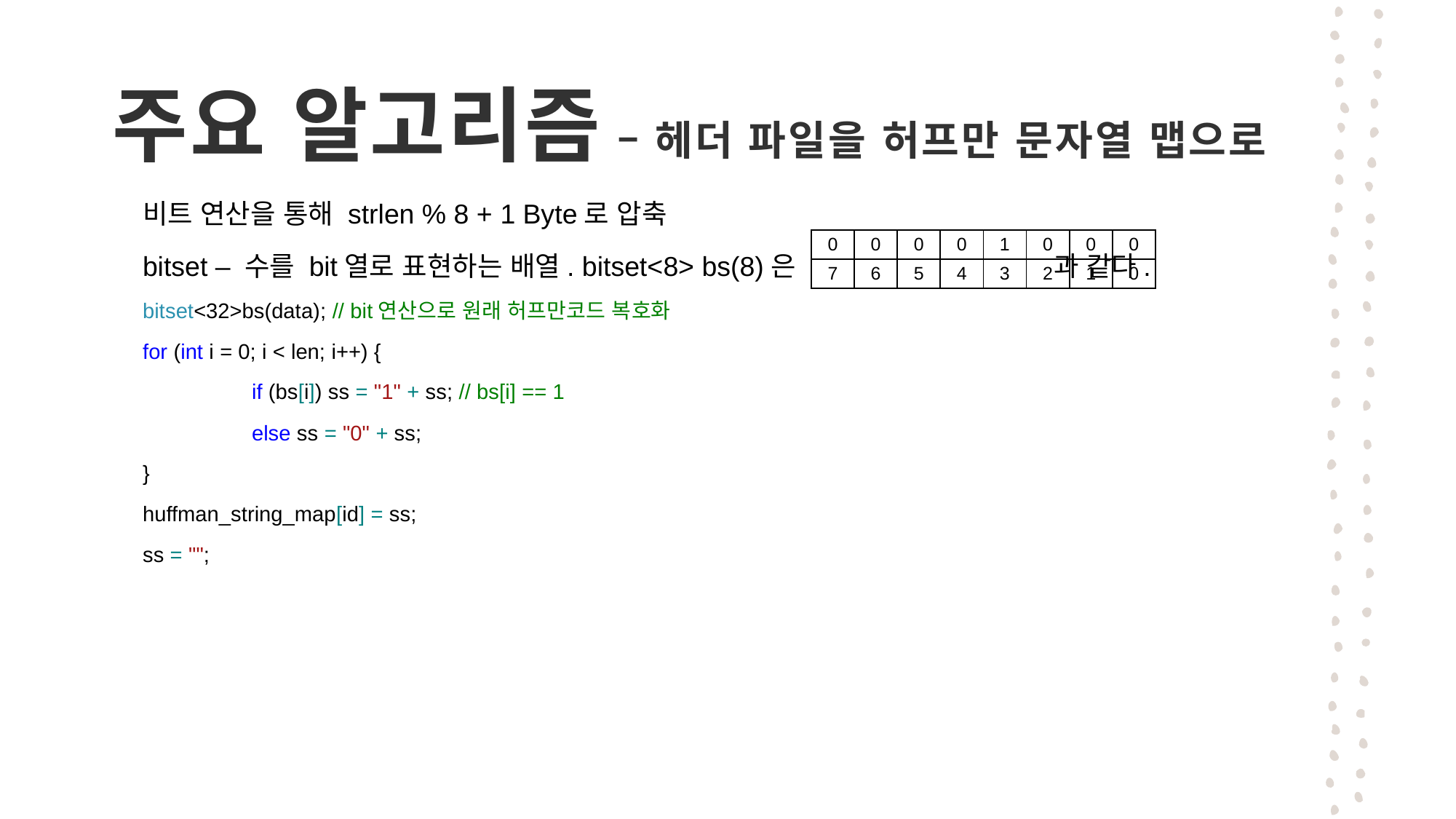

# 주요 알고리즘 – 헤더 파일을 허프만 문자열 맵으로
비트 연산을 통해 strlen % 8 + 1 Byte로 압축
bitset – 수를 bit열로 표현하는 배열. bitset<8> bs(8)은			     과 같다.
bitset<32>bs(data); // bit연산으로 원래 허프만코드 복호화
for (int i = 0; i < len; i++) {
	if (bs[i]) ss = "1" + ss; // bs[i] == 1
	else ss = "0" + ss;
}
huffman_string_map[id] = ss;
ss = "";
| 0 | 0 | 0 | 0 | 1 | 0 | 0 | 0 |
| --- | --- | --- | --- | --- | --- | --- | --- |
| 7 | 6 | 5 | 4 | 3 | 2 | 1 | 0 |